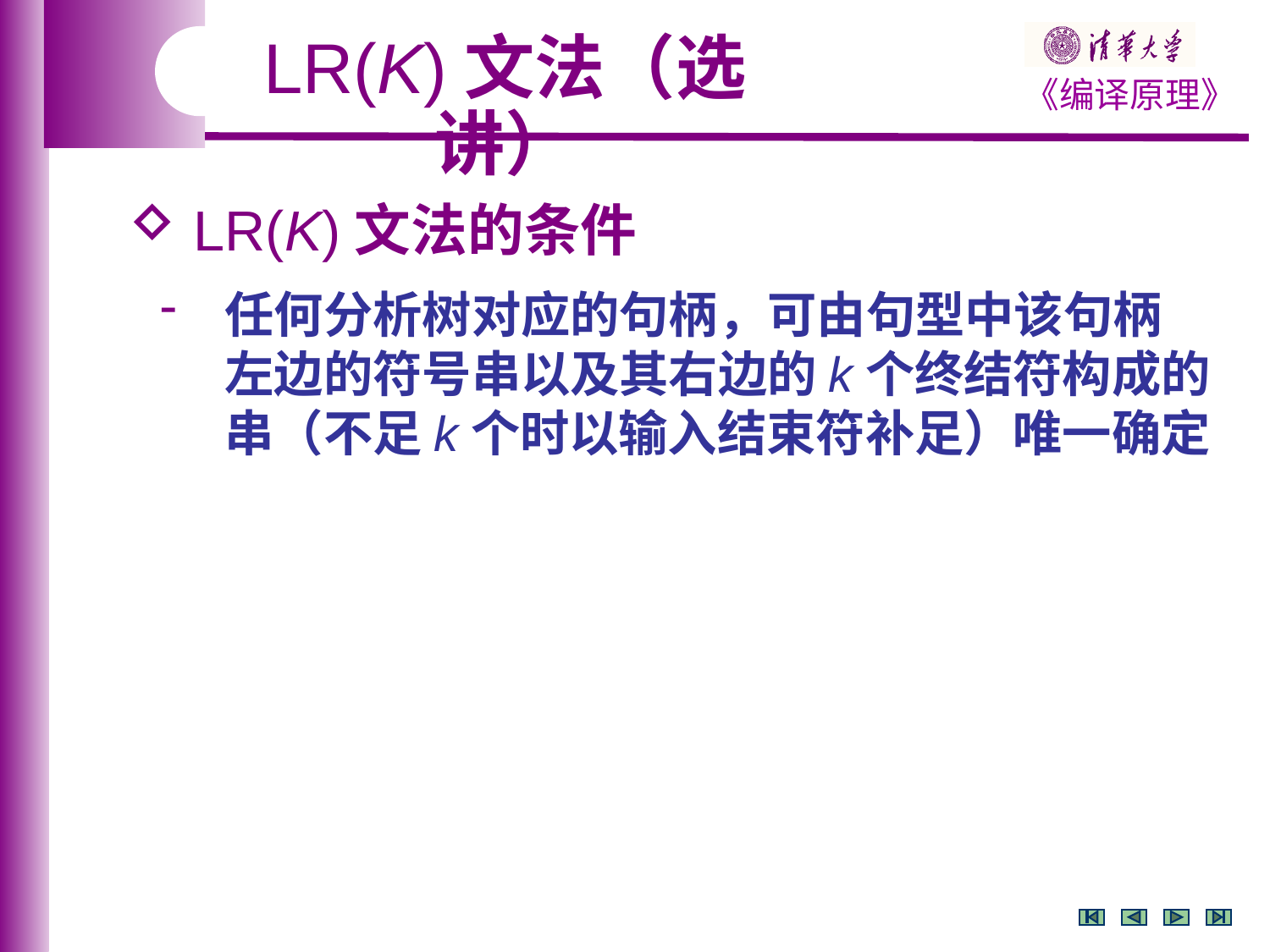

LR(K)文法（选讲）
 LR(K)文法的条件

  任何分析树对应的句柄，可由句型中该句柄
  左边的符号串以及其右边的k个终结符构成的
  串（不足k个时以输入结束符补足）唯一确定